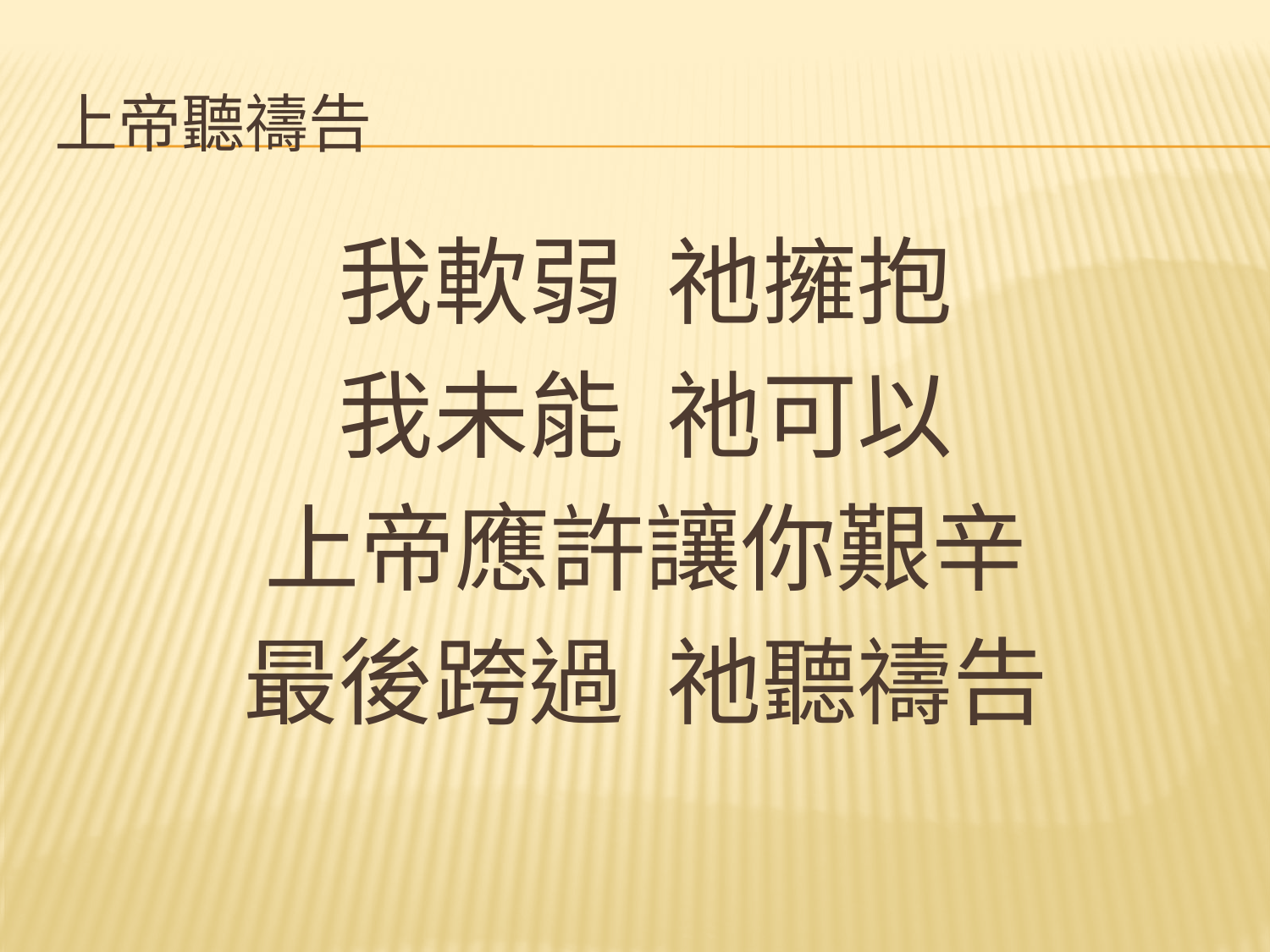

# 上帝聽禱告
我軟弱  祂擁抱
我未能  祂可以
上帝應許讓你艱辛
最後跨過  祂聽禱告